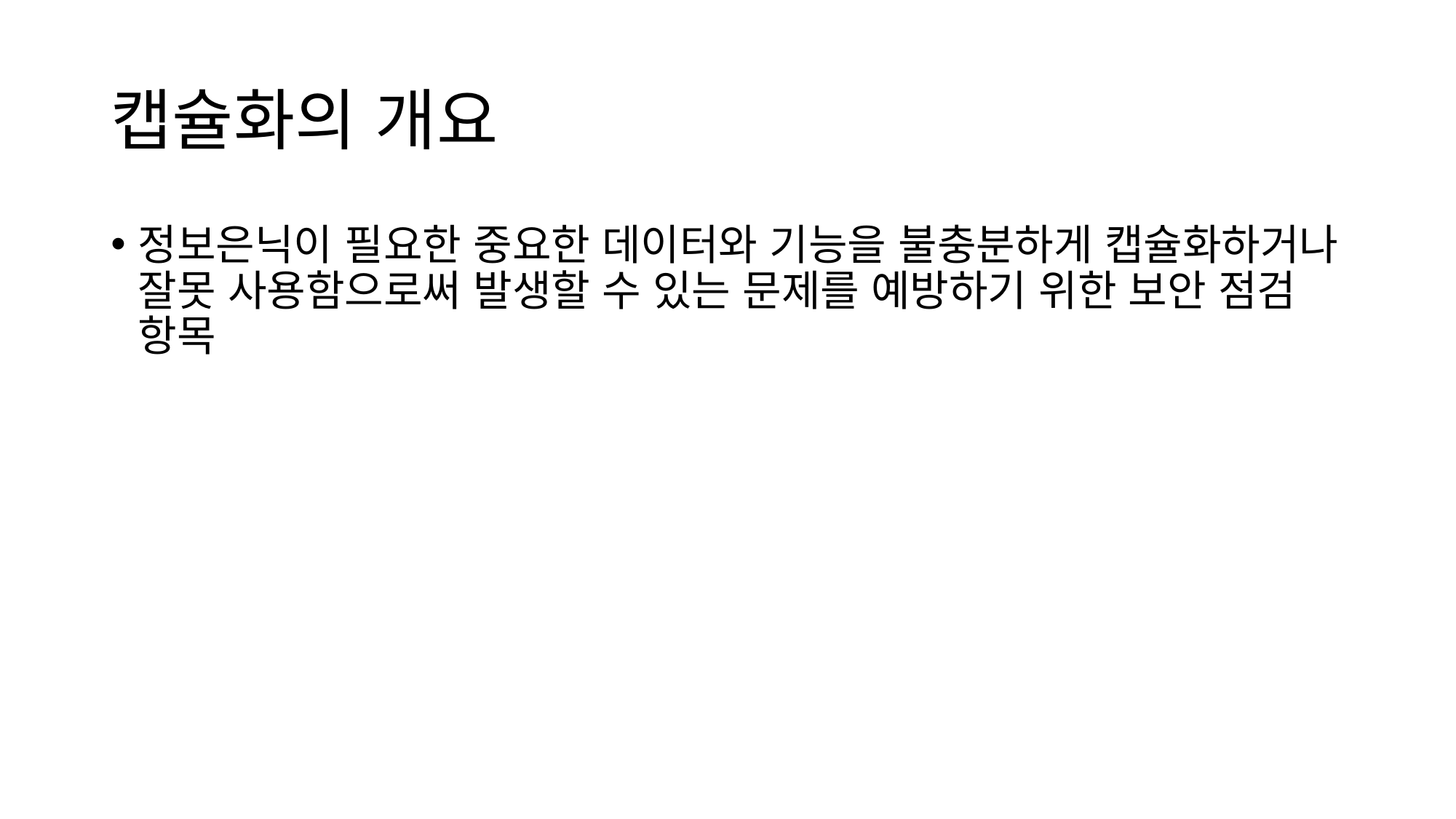

# 캡슐화의 개요
정보은닉이 필요한 중요한 데이터와 기능을 불충분하게 캡슐화하거나 잘못 사용함으로써 발생할 수 있는 문제를 예방하기 위한 보안 점검 항목